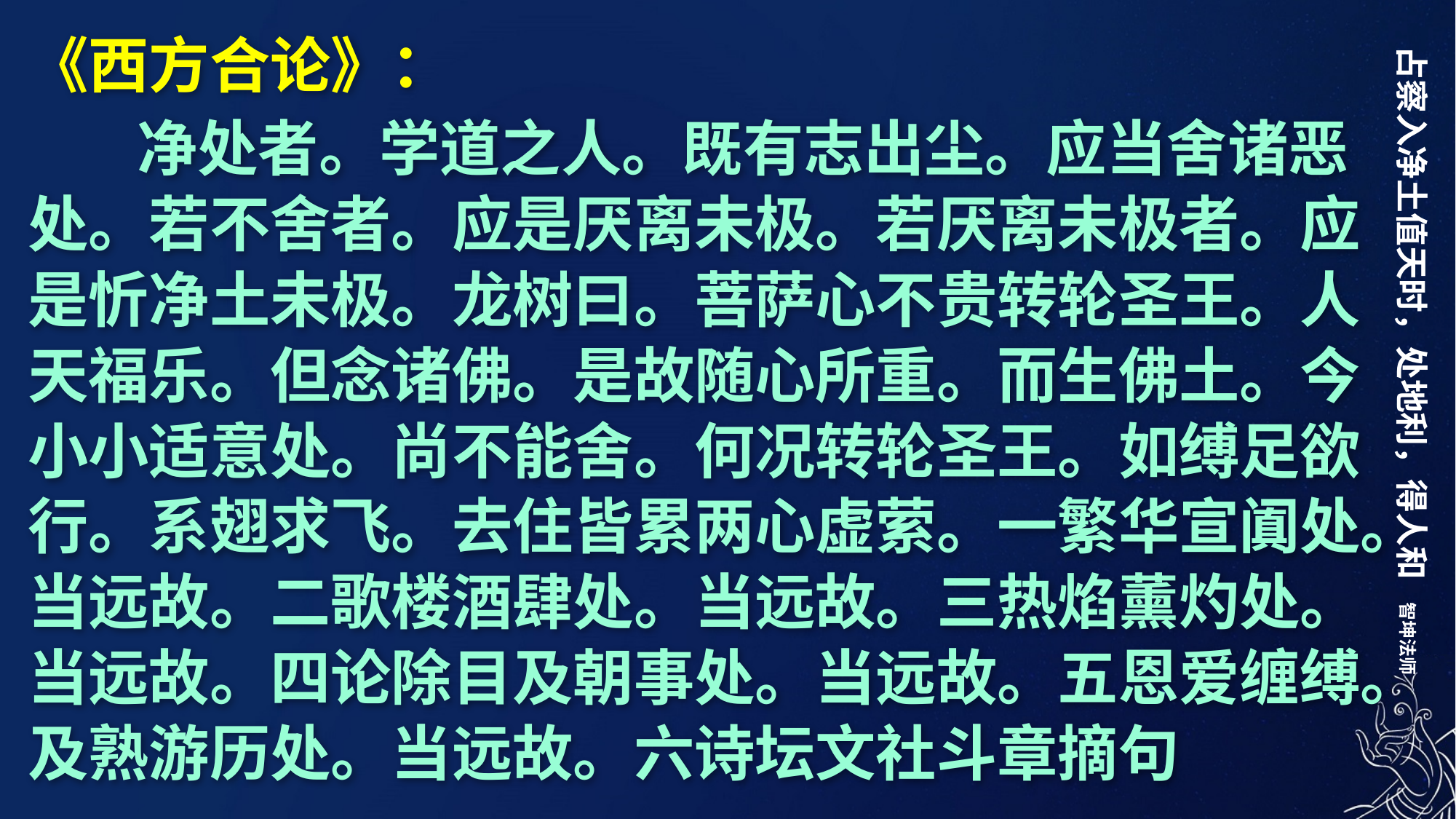

《西方合论》：
	净处者。学道之人。既有志出尘。应当舍诸恶处。若不舍者。应是厌离未极。若厌离未极者。应是忻净土未极。龙树曰。菩萨心不贵转轮圣王。人天福乐。但念诸佛。是故随心所重。而生佛土。今小小适意处。尚不能舍。何况转轮圣王。如缚足欲行。系翅求飞。去住皆累两心虚萦。一繁华宣阗处。当远故。二歌楼酒肆处。当远故。三热焰薰灼处。当远故。四论除目及朝事处。当远故。五恩爱缠缚。及熟游历处。当远故。六诗坛文社斗章摘句